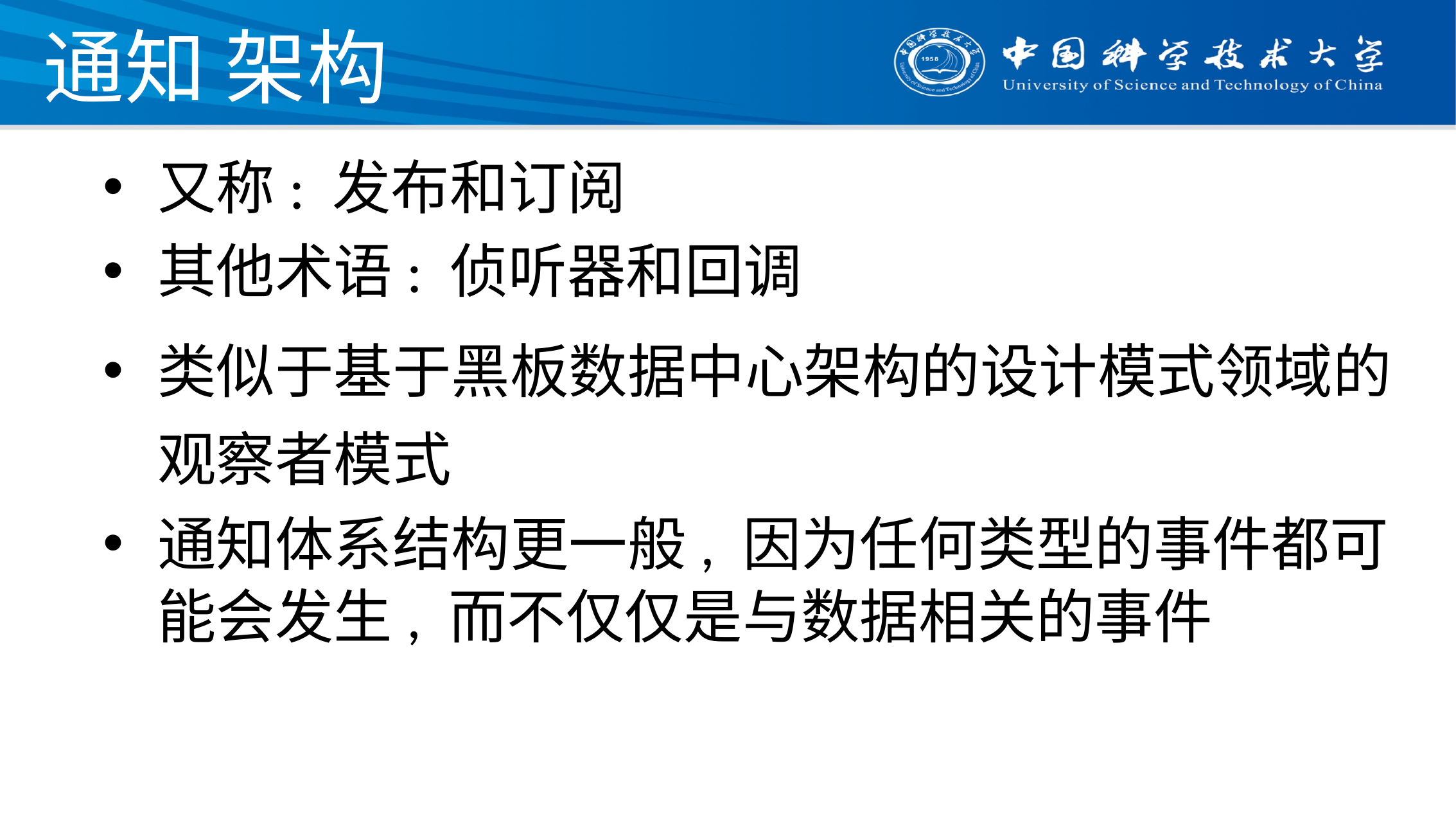

# 通知 架构
又称: 发布和订阅
其他术语: 侦听器和回调
类似于基于黑板数据中心架构的设计模式领域的观察者模式
通知体系结构更一般, 因为任何类型的事件都可能会发生, 而不仅仅是与数据相关的事件